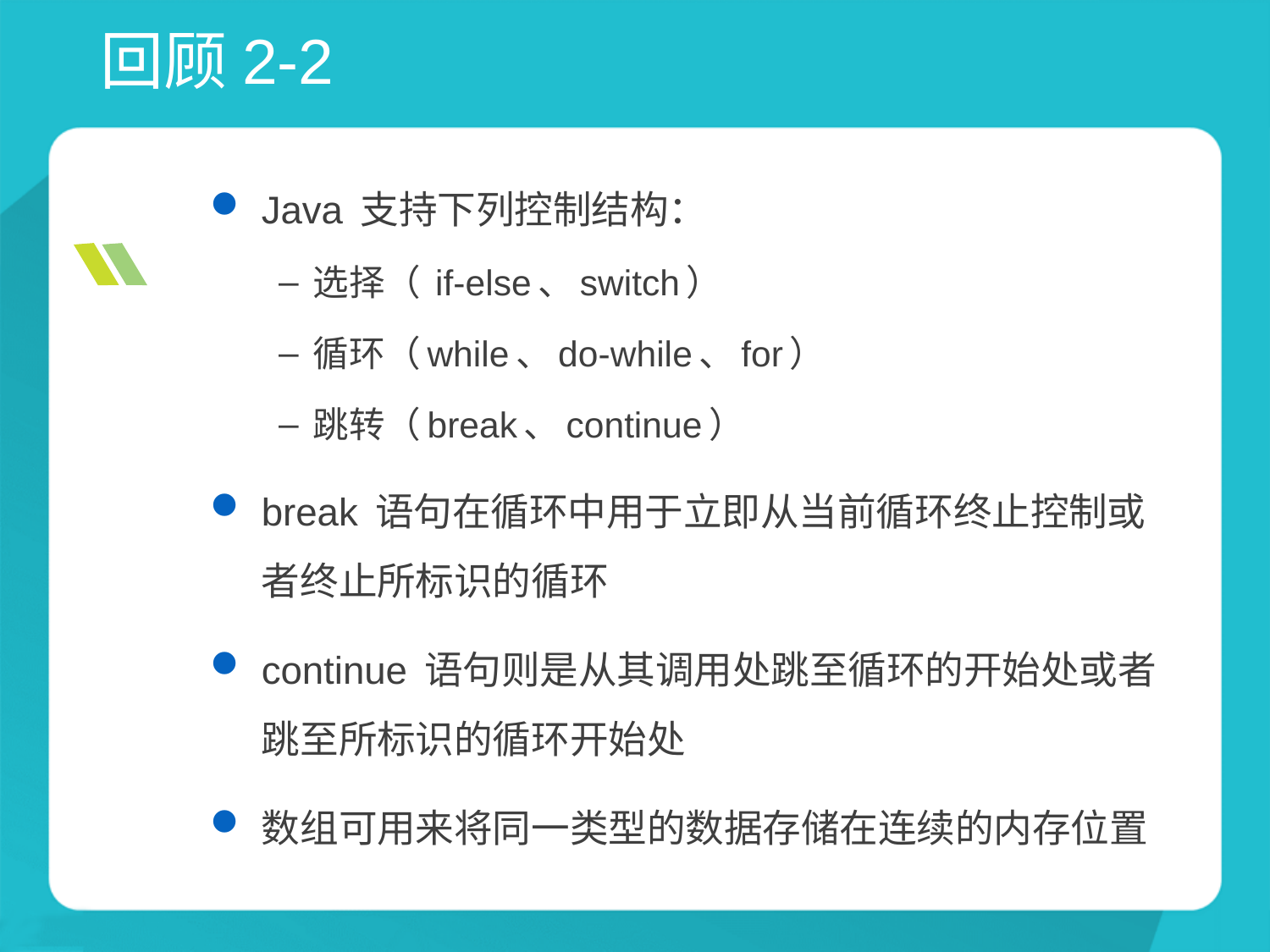

# 回顾2-2
Java 支持下列控制结构：
选择（ if-else、switch）
循环（while、do-while、for）
跳转（break、continue）
break 语句在循环中用于立即从当前循环终止控制或者终止所标识的循环
continue 语句则是从其调用处跳至循环的开始处或者跳至所标识的循环开始处
数组可用来将同一类型的数据存储在连续的内存位置

3